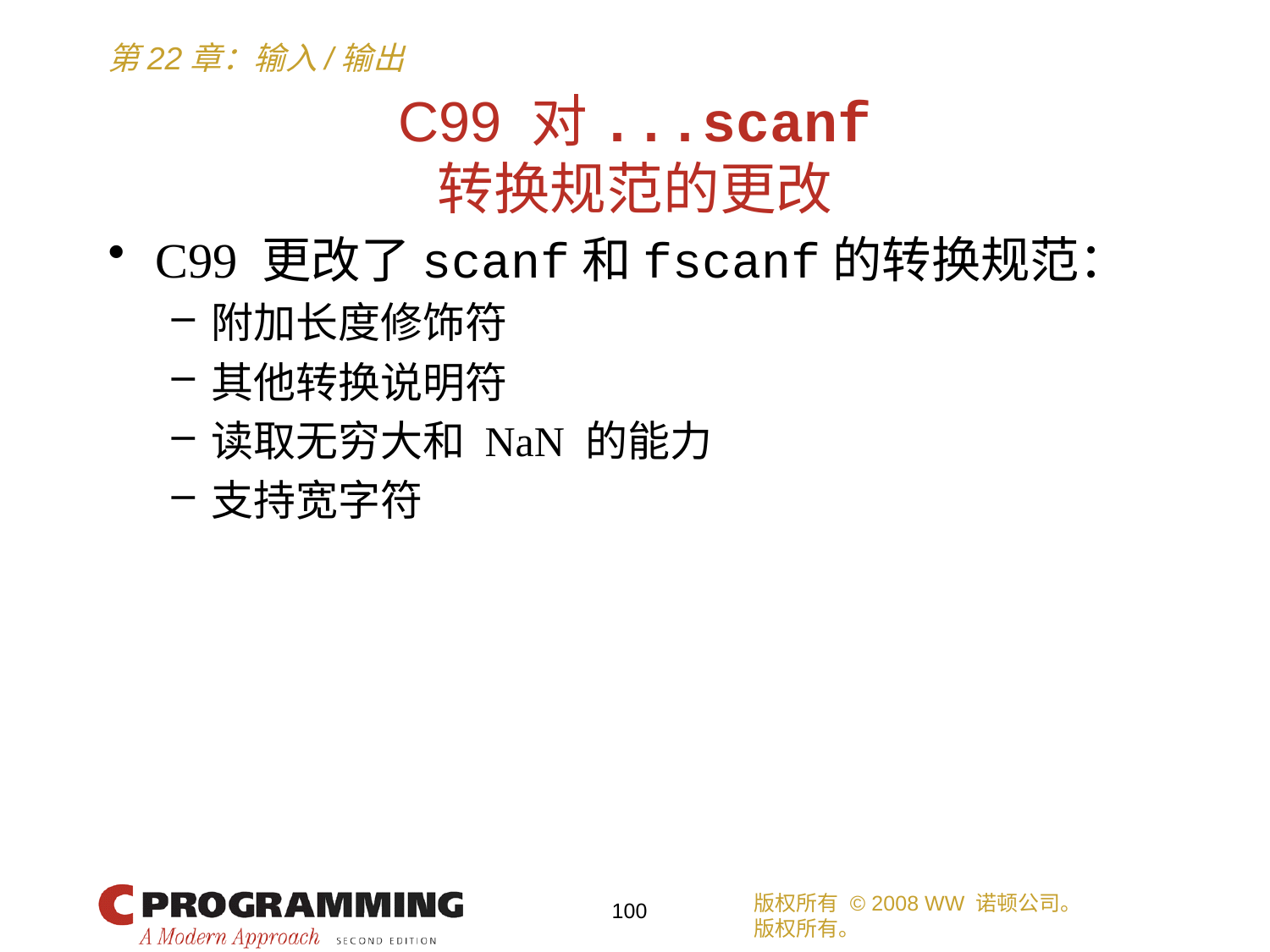

# C99 对...scanf 转换规范的更改
C99 更改了scanf和fscanf的转换规范：
附加长度修饰符
其他转换说明符
读取无穷大和 NaN 的能力
支持宽字符
版权所有 © 2008 WW 诺顿公司。
版权所有。
100